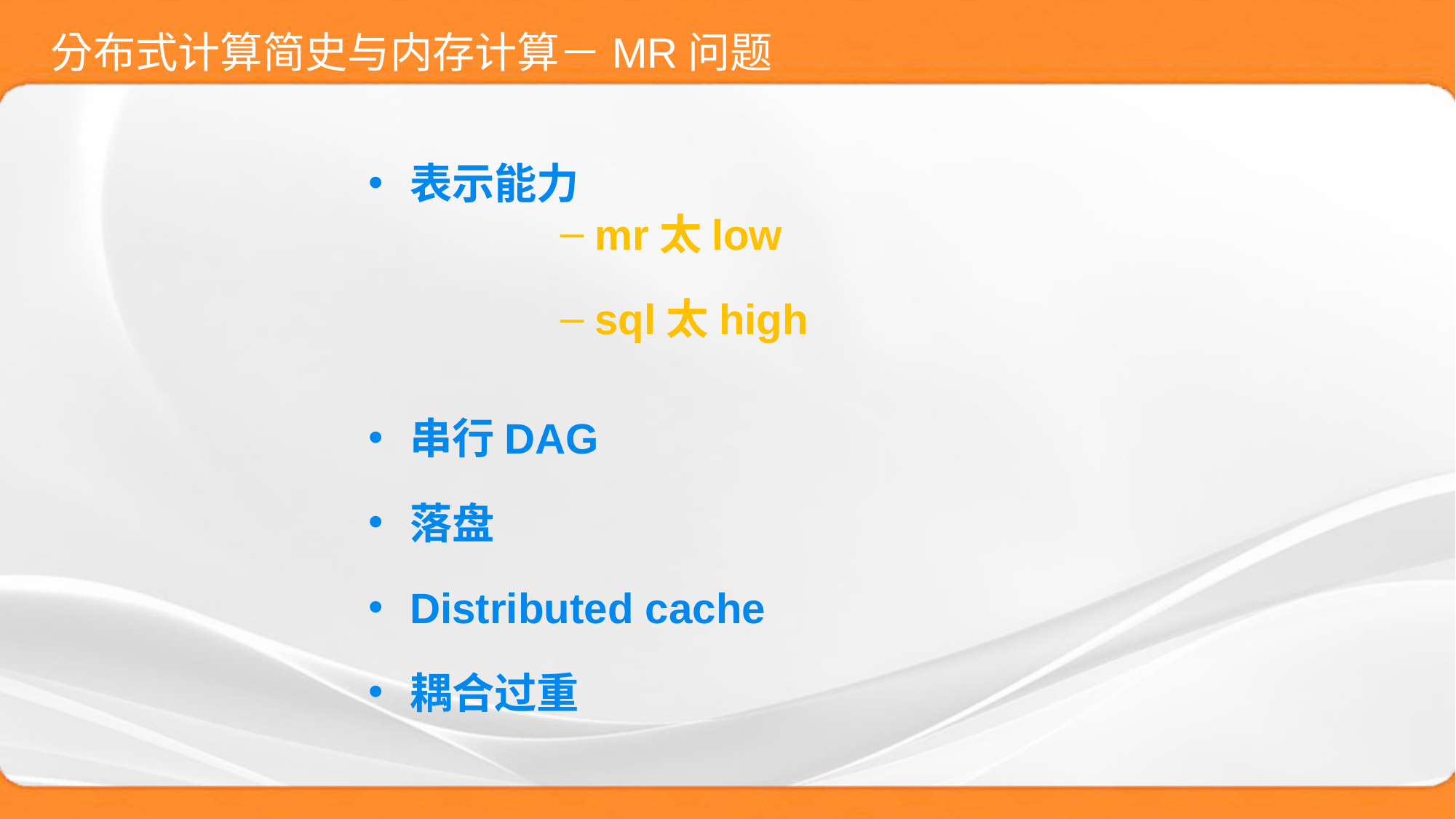

# 分布式计算简史与内存计算－MR问题

mr太low
sql太high

表示能力

串行DAG
落盘
Distributed cache
耦合过重